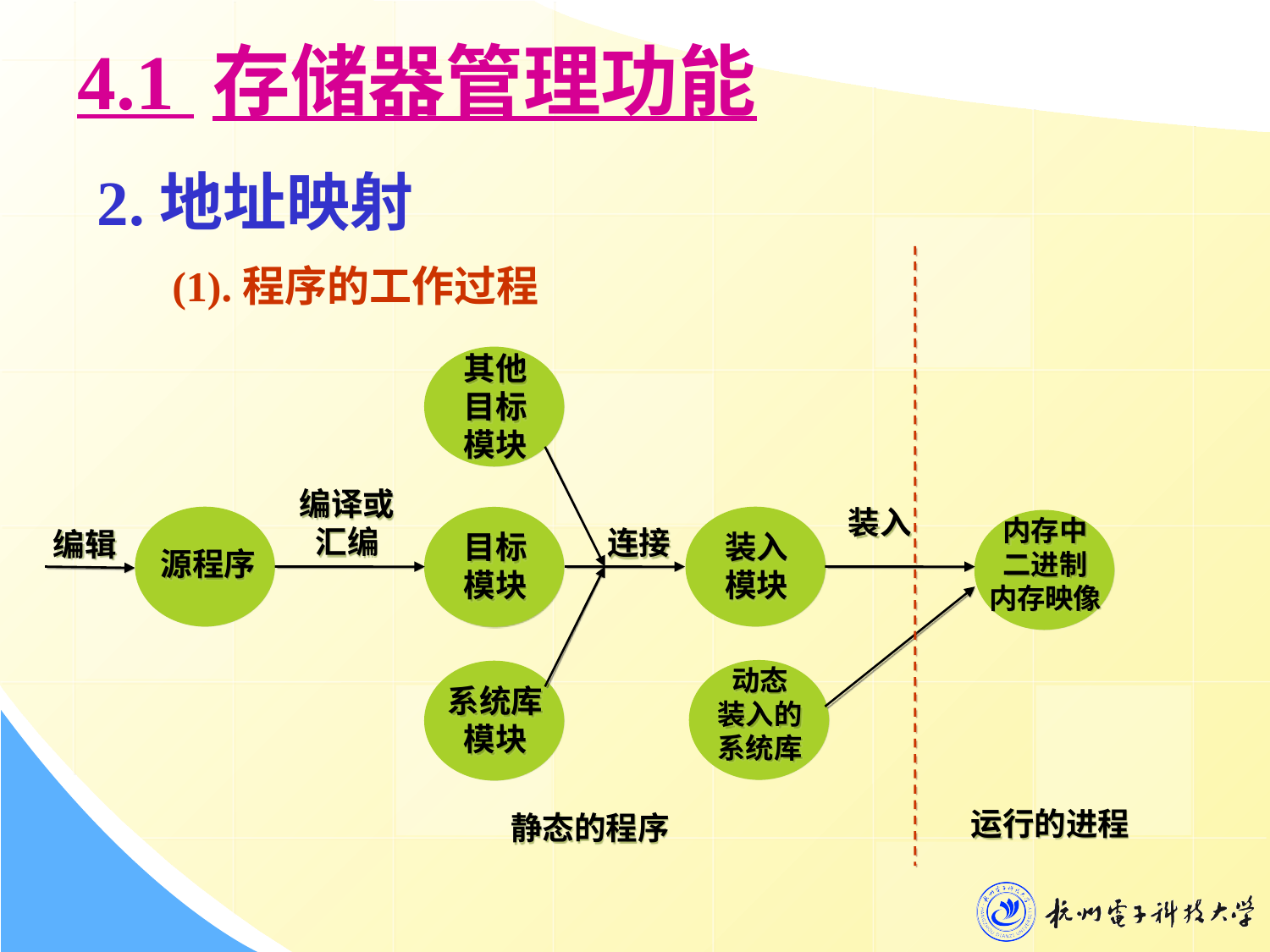

4.1 存储器管理功能
2.地址映射
(1).程序的工作过程

其他
目标
模块

装入
模块
连接

系统库
模块
编译或汇编

目标
模块

装入
内存中
二进制
内存映像

源程序
编辑

动态
装入的
系统库

运行的进程
静态的程序